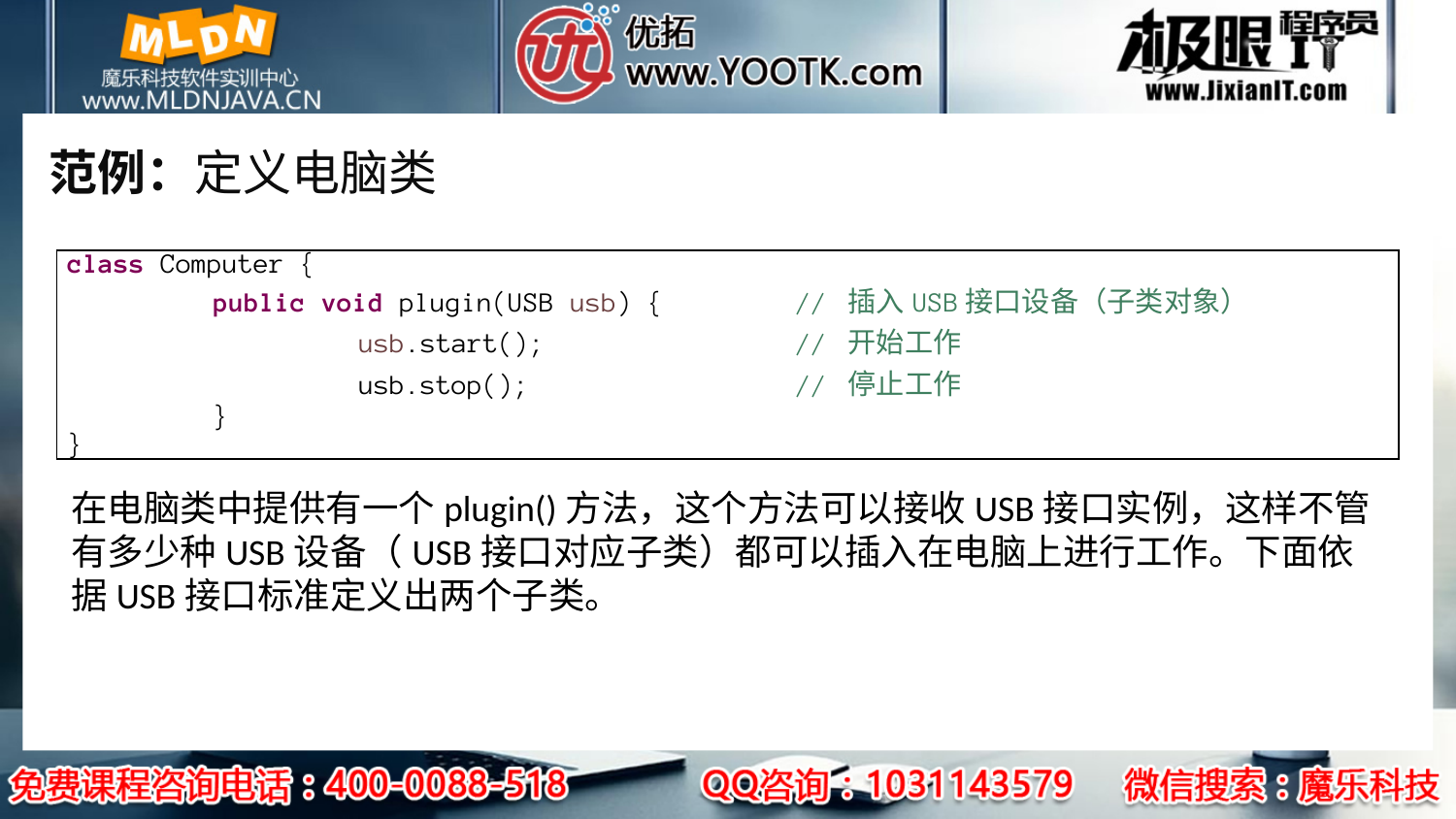

# 范例：定义电脑类
| class Computer { public void plugin(USB usb) { // 插入USB接口设备（子类对象） usb.start(); // 开始工作 usb.stop(); // 停止工作 } } |
| --- |
在电脑类中提供有一个plugin()方法，这个方法可以接收USB接口实例，这样不管有多少种USB设备（USB接口对应子类）都可以插入在电脑上进行工作。下面依据USB接口标准定义出两个子类。